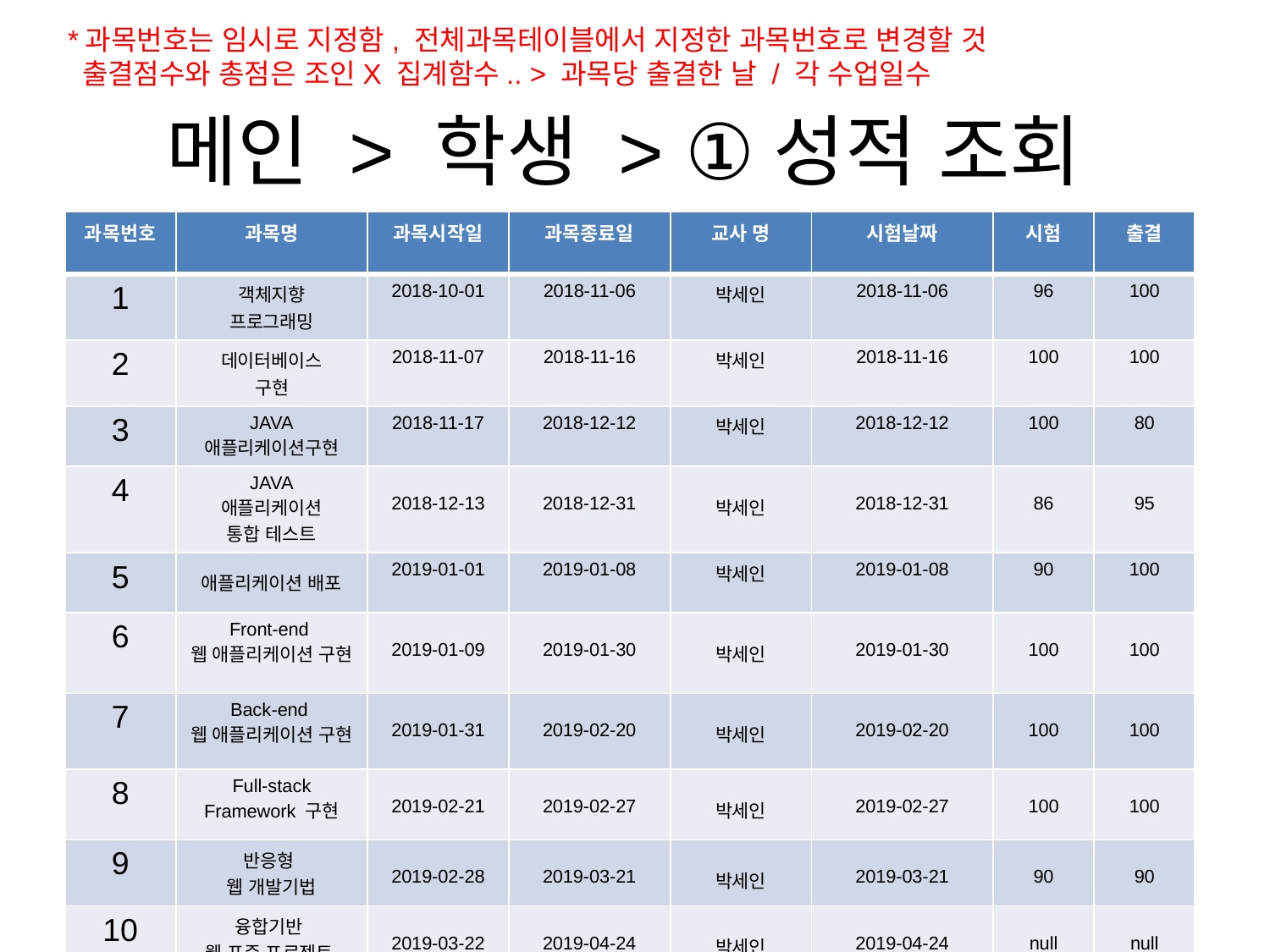

*과목번호는 임시로 지정함, 전체과목테이블에서 지정한 과목번호로 변경할 것
 출결점수와 총점은 조인X 집계함수.. > 과목당 출결한 날 / 각 수업일수
# 메인 > 학생 > ①성적 조회
| 과목번호 | 과목명 | 과목시작일 | 과목종료일 | 교사 명 | 시험날짜 | 시험 | 출결 |
| --- | --- | --- | --- | --- | --- | --- | --- |
| 1 | 객체지향 프로그래밍 | 2018-10-01 | 2018-11-06 | 박세인 | 2018-11-06 | 96 | 100 |
| 2 | 데이터베이스 구현 | 2018-11-07 | 2018-11-16 | 박세인 | 2018-11-16 | 100 | 100 |
| 3 | JAVA 애플리케이션구현 | 2018-11-17 | 2018-12-12 | 박세인 | 2018-12-12 | 100 | 80 |
| 4 | JAVA 애플리케이션 통합 테스트 | 2018-12-13 | 2018-12-31 | 박세인 | 2018-12-31 | 86 | 95 |
| 5 | 애플리케이션 배포 | 2019-01-01 | 2019-01-08 | 박세인 | 2019-01-08 | 90 | 100 |
| 6 | Front-end 웹 애플리케이션 구현 | 2019-01-09 | 2019-01-30 | 박세인 | 2019-01-30 | 100 | 100 |
| 7 | Back-end 웹 애플리케이션 구현 | 2019-01-31 | 2019-02-20 | 박세인 | 2019-02-20 | 100 | 100 |
| 8 | Full-stack Framework 구현 | 2019-02-21 | 2019-02-27 | 박세인 | 2019-02-27 | 100 | 100 |
| 9 | 반응형 웹 개발기법 | 2019-02-28 | 2019-03-21 | 박세인 | 2019-03-21 | 90 | 90 |
| 10 | 융합기반 웹 표준 프로젝트 | 2019-03-22 | 2019-04-24 | 박세인 | 2019-04-24 | null | null |